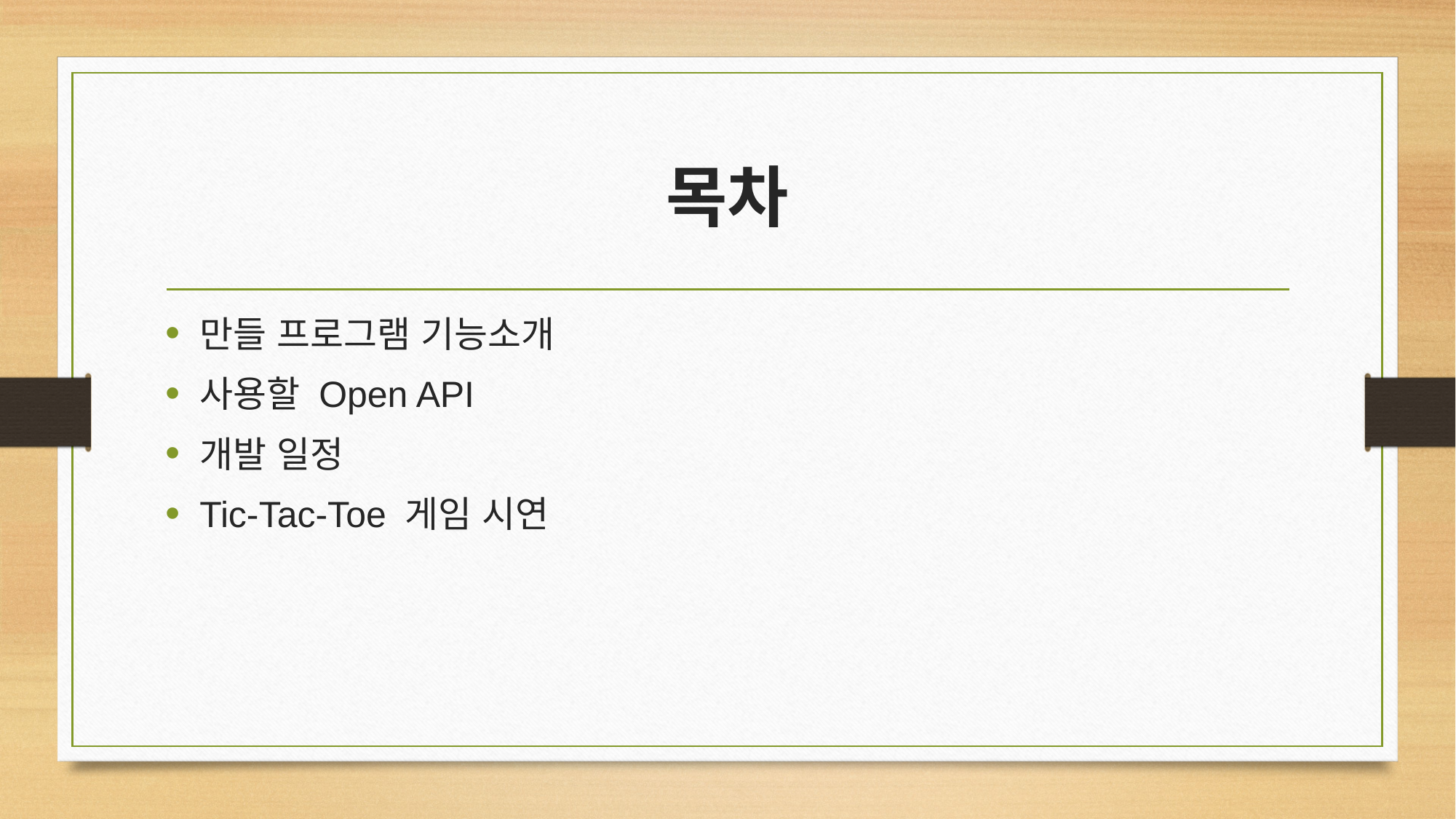

# 목차
만들 프로그램 기능소개
사용할 Open API
개발 일정
Tic-Tac-Toe 게임 시연